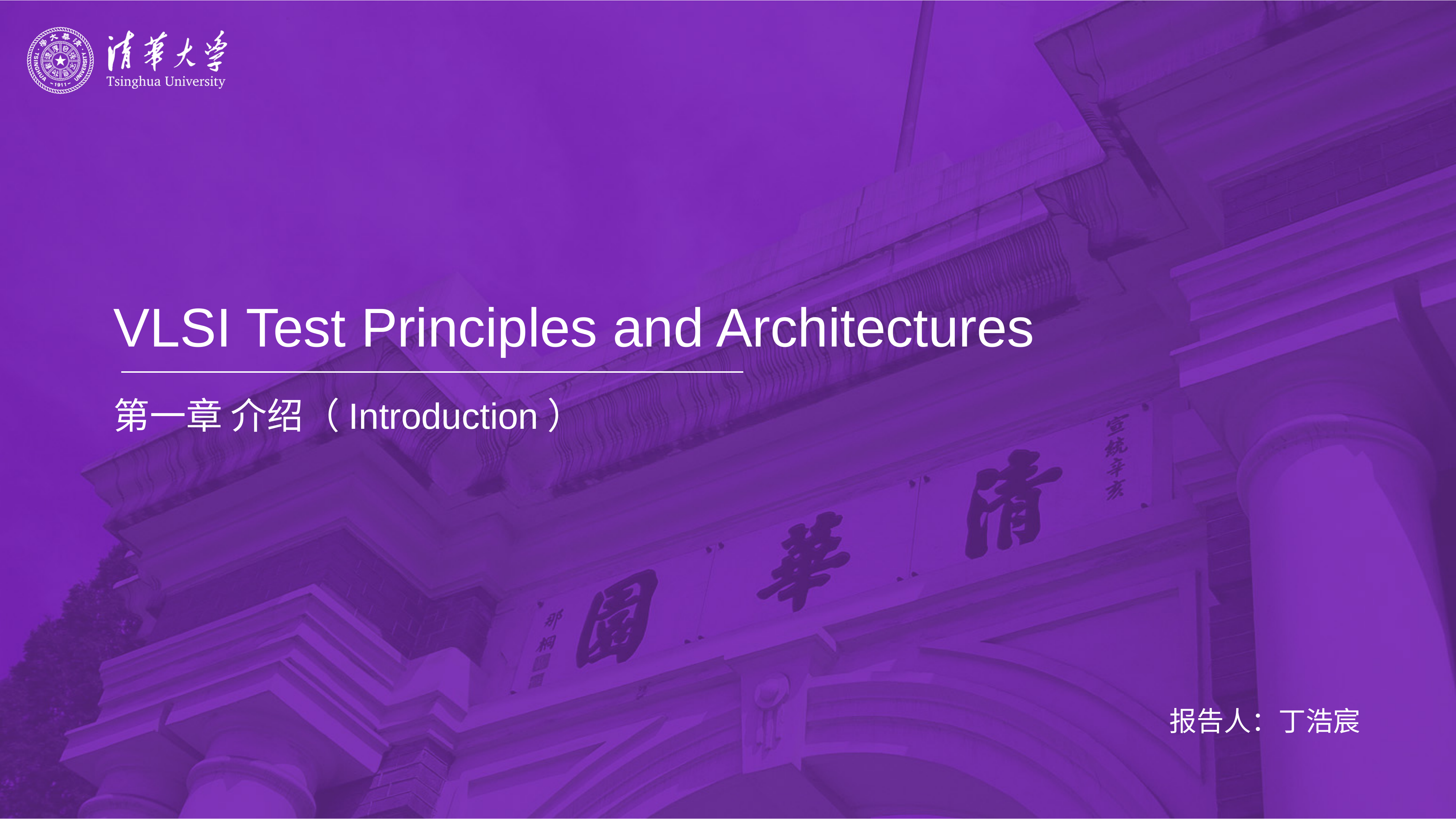

# VLSI Test Principles and Architectures
第一章 介绍（Introduction）
报告人：丁浩宸